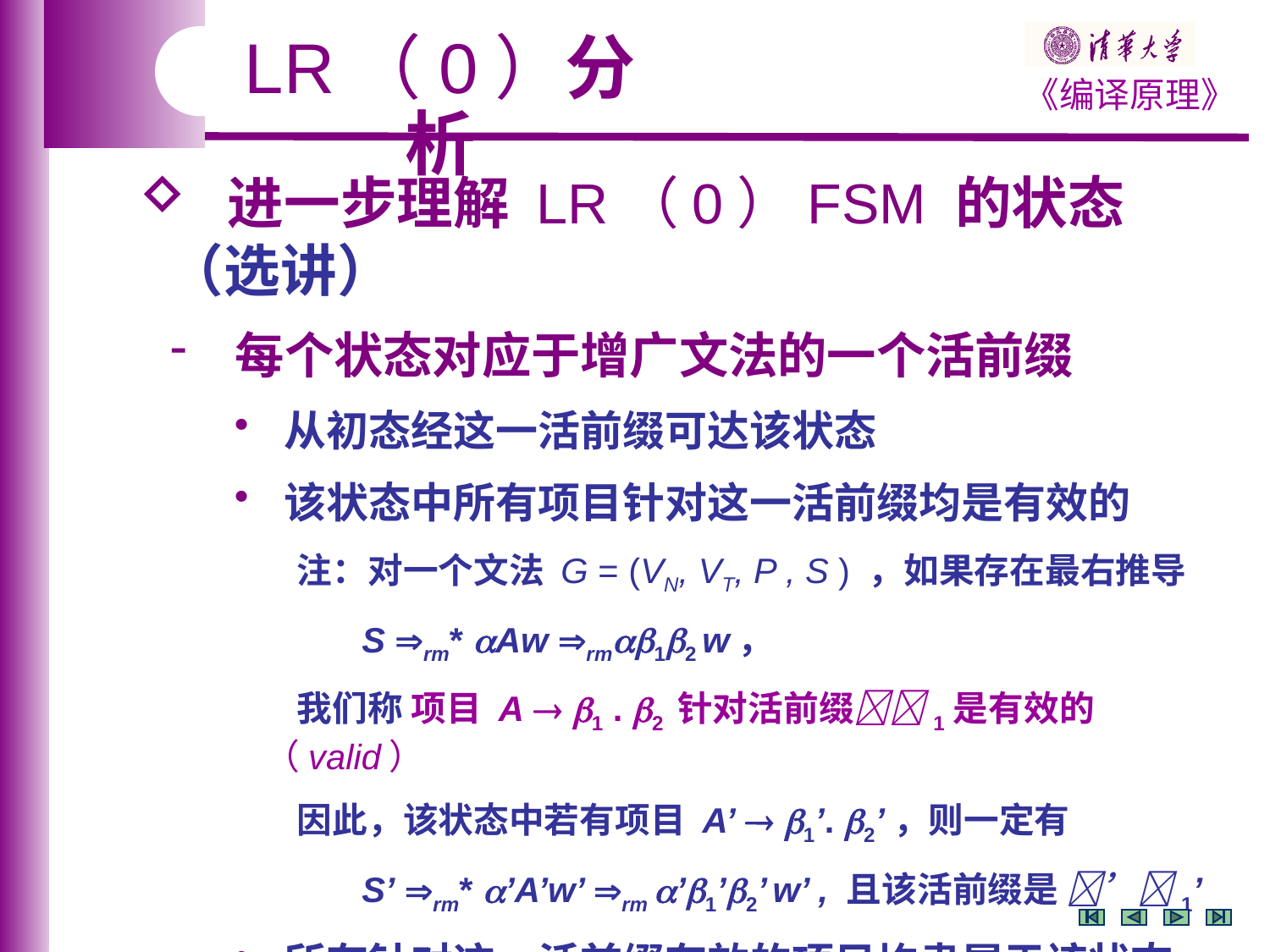

LR（0）分析
  进一步理解 LR（0）FSM 的状态（选讲）

  每个状态对应于增广文法的一个活前缀

 从初态经这一活前缀可达该状态

 该状态中所有项目针对这一活前缀均是有效的

   注：对一个文法 G = (VN, VT, P , S ) ，如果存在最右推导

          S ⇒rm* αAw ⇒rmαβ1β2 w，

   我们称 项目 A → β1 . β2 针对活前缀αβ1是有效的（valid）

   因此，该状态中若有项目 A’ → β1’. β2’，则一定有

          S’ ⇒rm* α’A’w’ ⇒rm α’β1’β2’ w’ , 且该活前缀是 α’β1’

 所有针对这一活前缀有效的项目均隶属于该状态

   （上述结论的证明超出本课程范围）